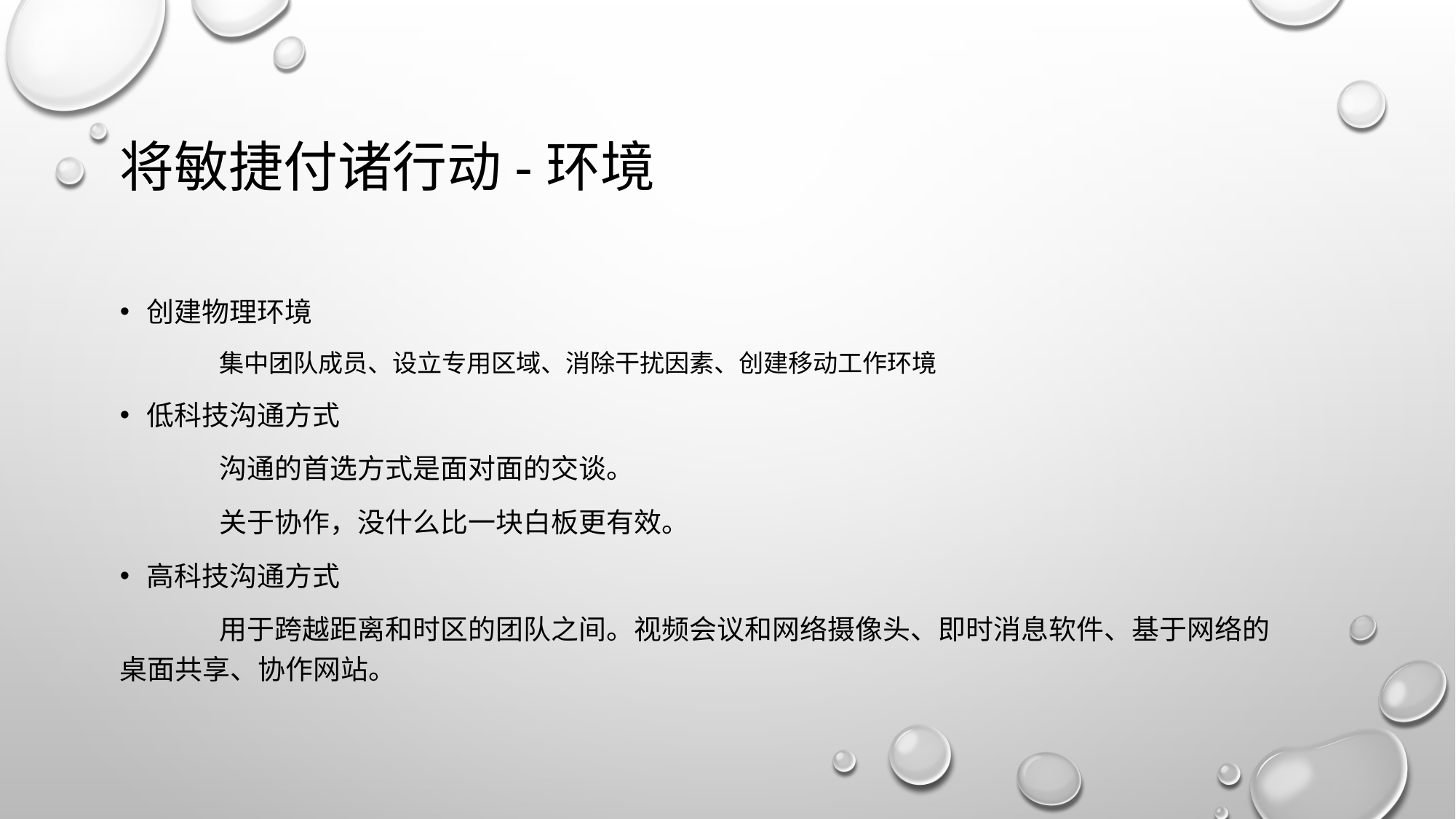

# 将敏捷付诸行动-环境
创建物理环境
	集中团队成员、设立专用区域、消除干扰因素、创建移动工作环境
低科技沟通方式
	沟通的首选方式是面对面的交谈。
	关于协作，没什么比一块白板更有效。
高科技沟通方式
	用于跨越距离和时区的团队之间。视频会议和网络摄像头、即时消息软件、基于网络的	桌面共享、协作网站。